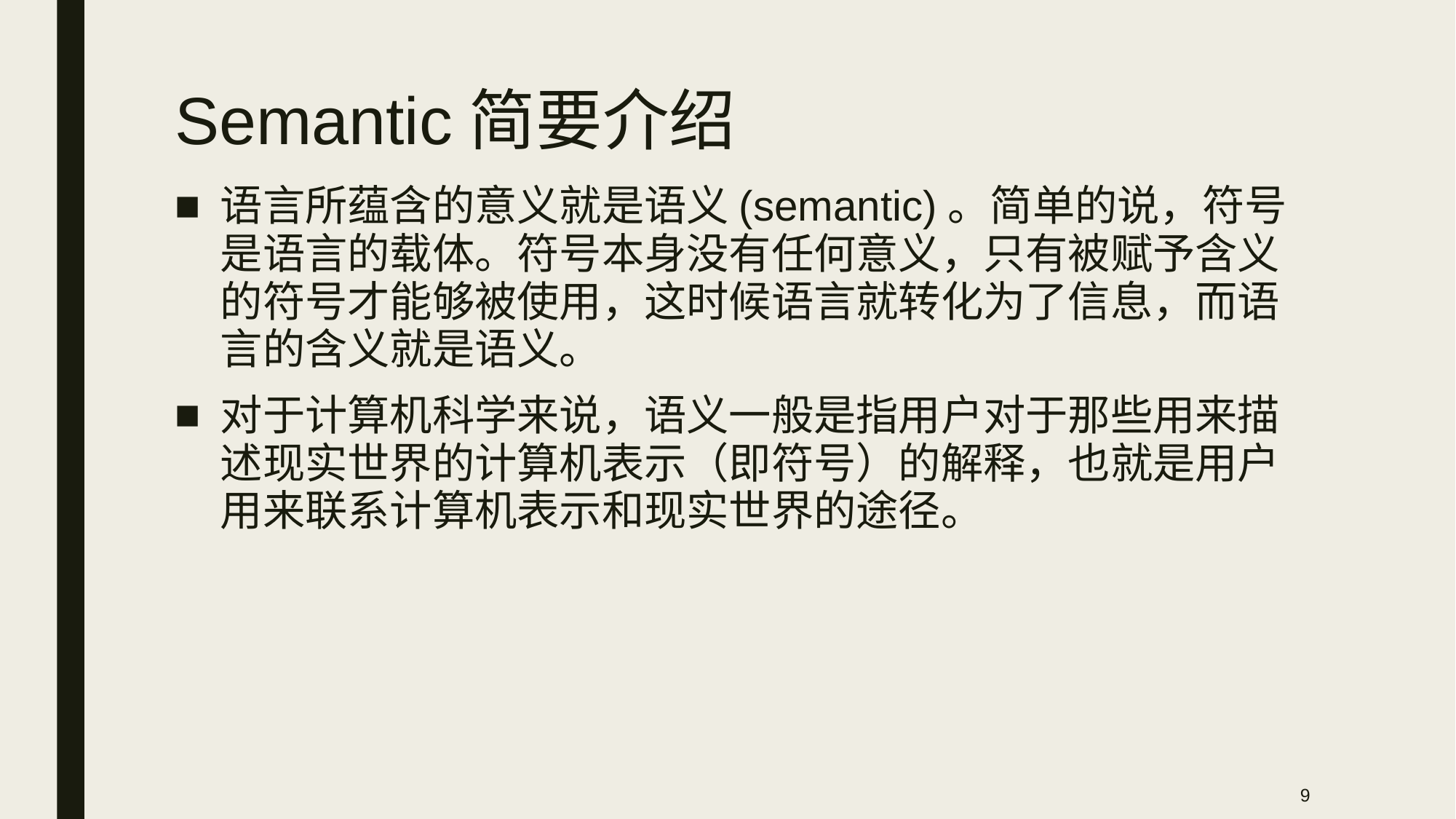

# Semantic简要介绍
语言所蕴含的意义就是语义(semantic)。简单的说，符号是语言的载体。符号本身没有任何意义，只有被赋予含义的符号才能够被使用，这时候语言就转化为了信息，而语言的含义就是语义。
对于计算机科学来说，语义一般是指用户对于那些用来描述现实世界的计算机表示（即符号）的解释，也就是用户用来联系计算机表示和现实世界的途径。
9